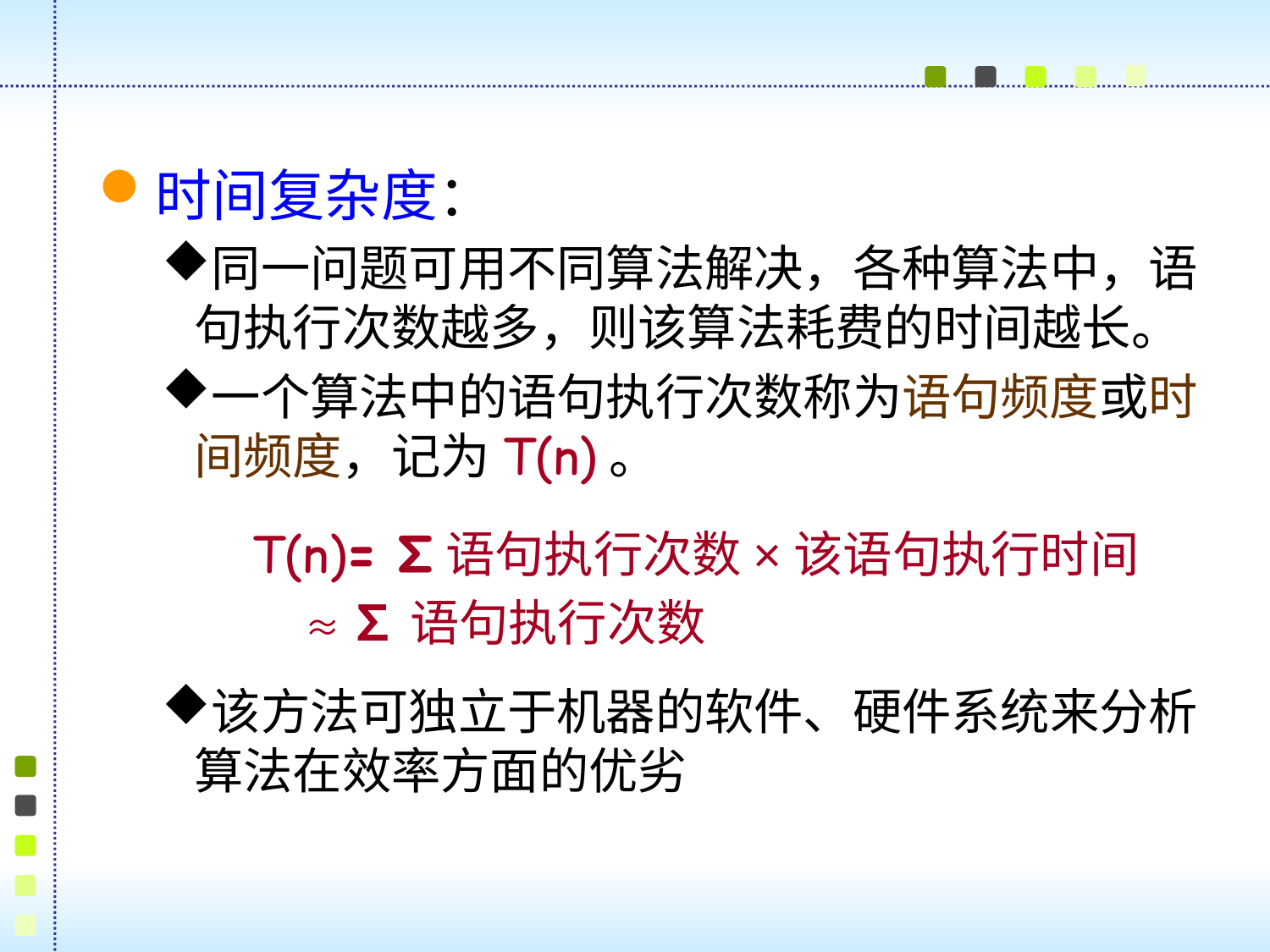

时间复杂度：
同一问题可用不同算法解决，各种算法中，语句执行次数越多，则该算法耗费的时间越长。
一个算法中的语句执行次数称为语句频度或时间频度，记为T(n)。
      T(n)= ∑语句执行次数×该语句执行时间
             ≈ ∑语句执行次数
该方法可独立于机器的软件、硬件系统来分析算法在效率方面的优劣